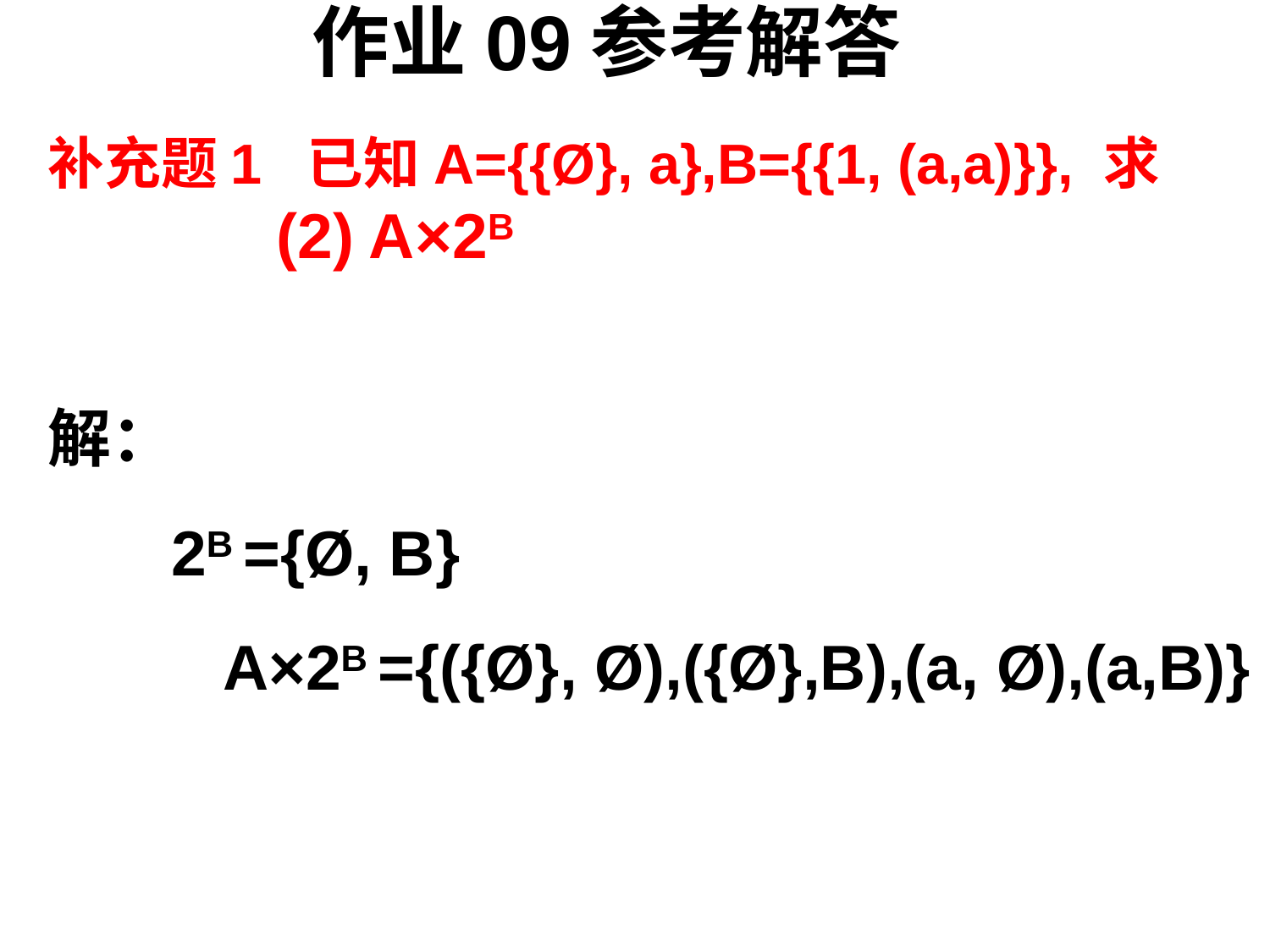

作业09参考解答
补充题1  已知A={{Ø}, a},B={{1, (a,a)}}, 求
             (2) A×2B

解：
       2B ={Ø, B}
		A×2B ={({Ø}, Ø),({Ø},B),(a, Ø),(a,B)}